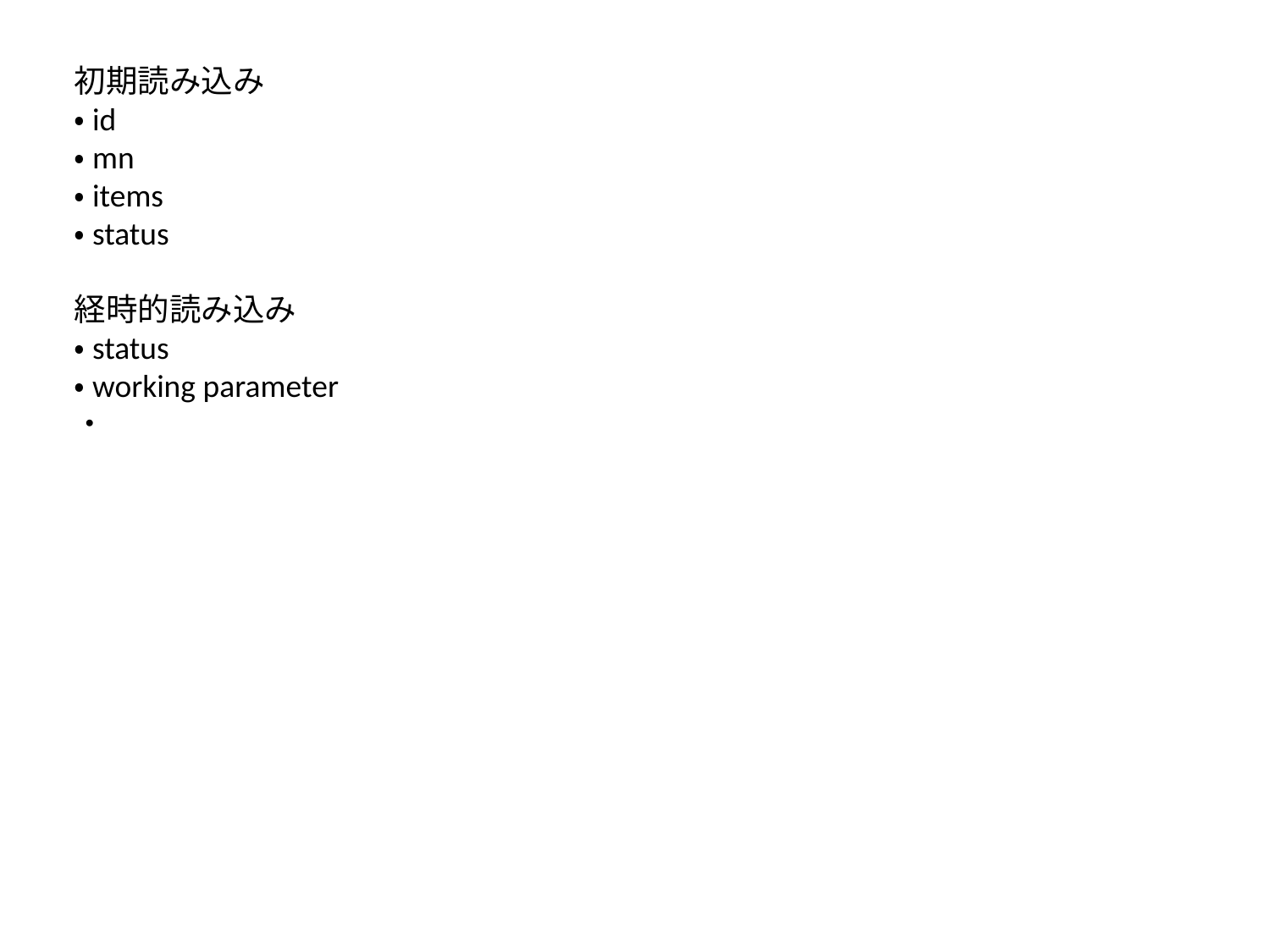

初期読み込み
・id
・mn
・items
・status

経時的読み込み
・status
・working parameter
・